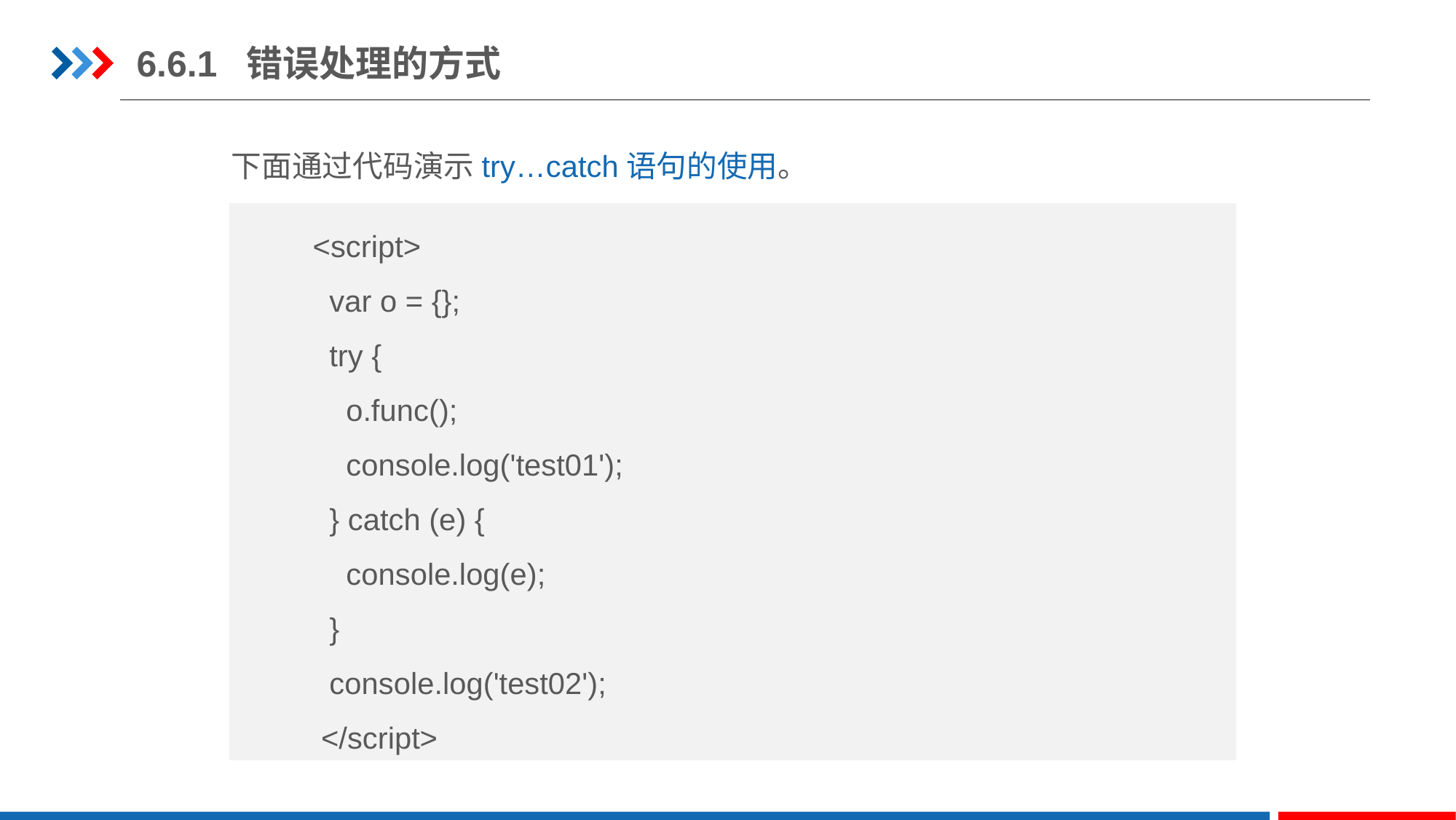

6.6.1  错误处理的方式
下面通过代码演示try…catch语句的使用。
<script>
  var o = {};
  try {
    o.func();
    console.log('test01');
  } catch (e) {
    console.log(e);
  }
  console.log('test02');
 </script>